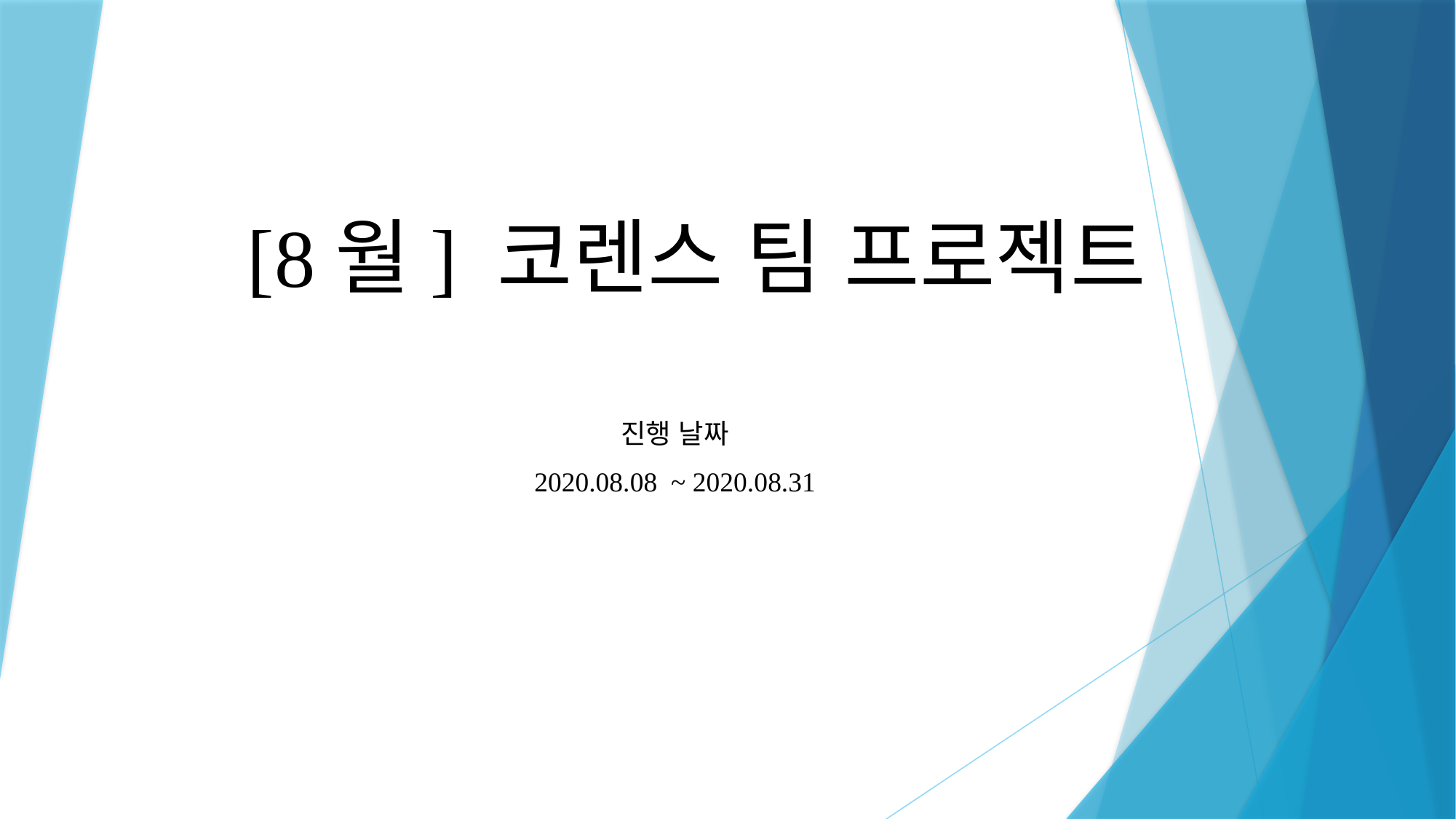

# [8월] 코렌스 팀 프로젝트
진행 날짜
2020.08.08  ~ 2020.08.31